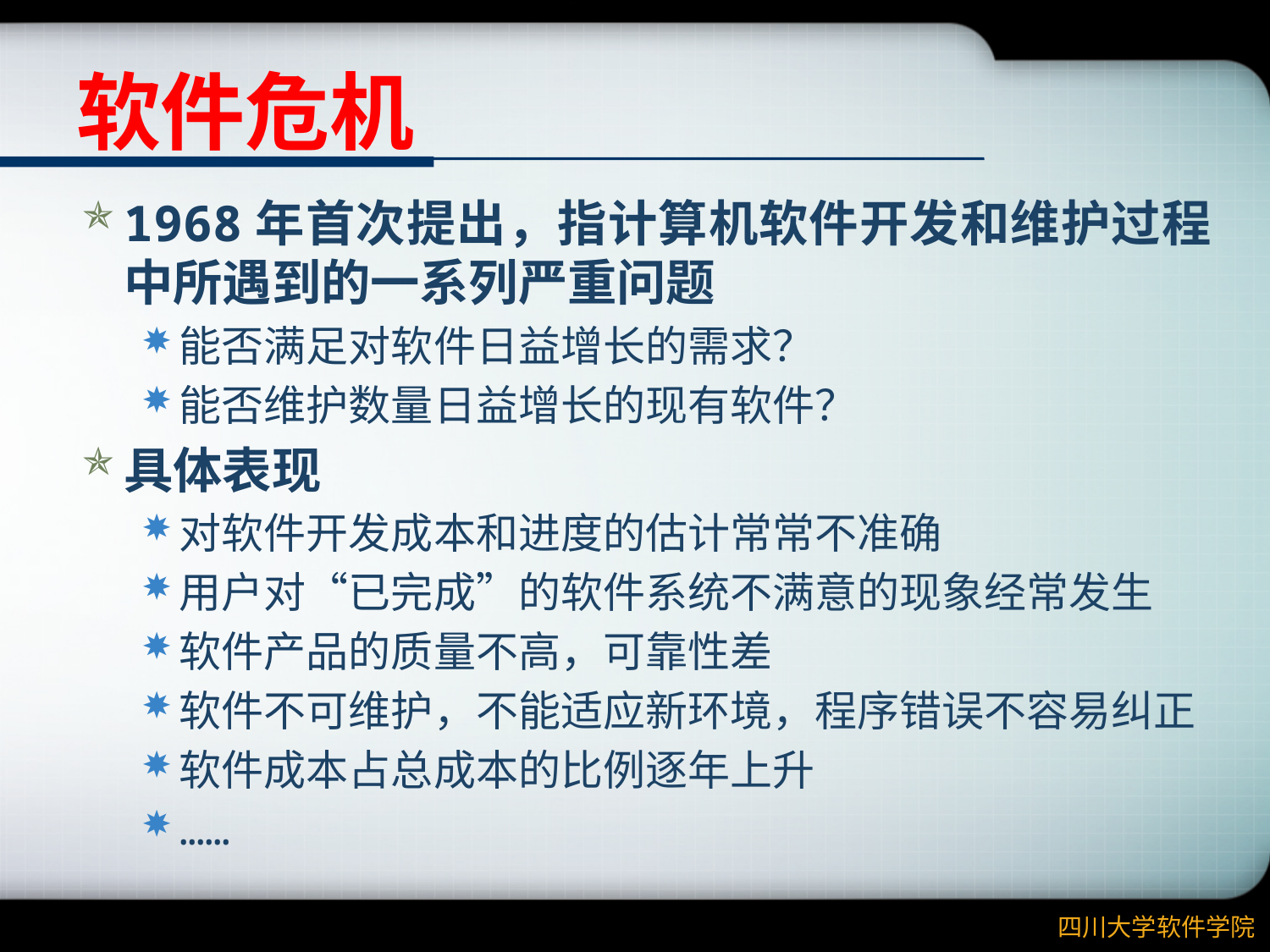

# 软件危机
1968年首次提出，指计算机软件开发和维护过程中所遇到的一系列严重问题
能否满足对软件日益增长的需求？
能否维护数量日益增长的现有软件？
具体表现
对软件开发成本和进度的估计常常不准确
用户对“已完成”的软件系统不满意的现象经常发生
软件产品的质量不高，可靠性差
软件不可维护，不能适应新环境，程序错误不容易纠正
软件成本占总成本的比例逐年上升
……